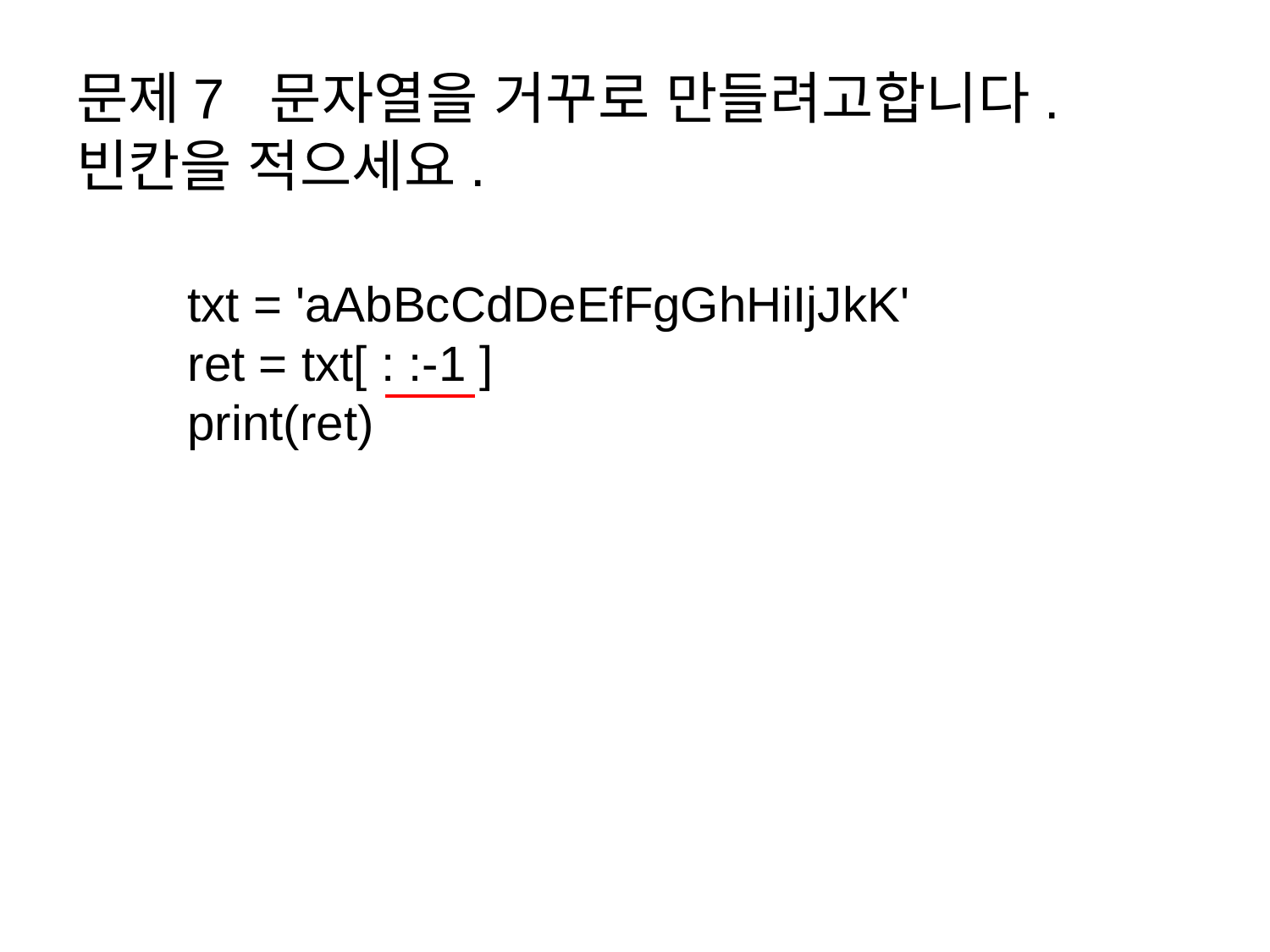

문제7  문자열을 거꾸로 만들려고합니다. 빈칸을 적으세요.

txt = 'aAbBcCdDeEfFgGhHiIjJkK'
ret = txt[ : :-1 ]
print(ret)